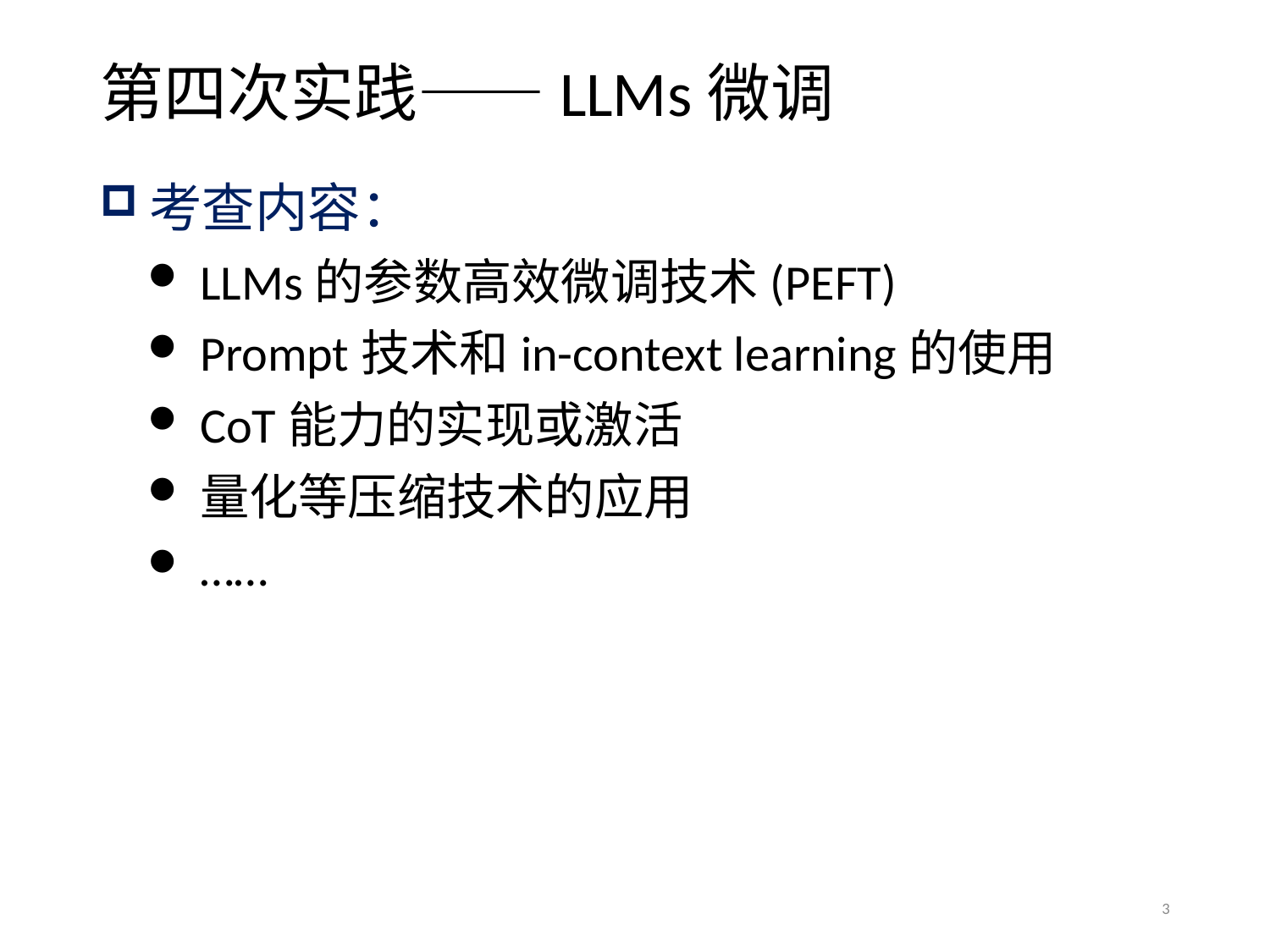

# 第四次实践——LLMs微调
考查内容：
LLMs的参数高效微调技术(PEFT)
Prompt技术和in-context learning的使用
CoT能力的实现或激活
量化等压缩技术的应用
……

3